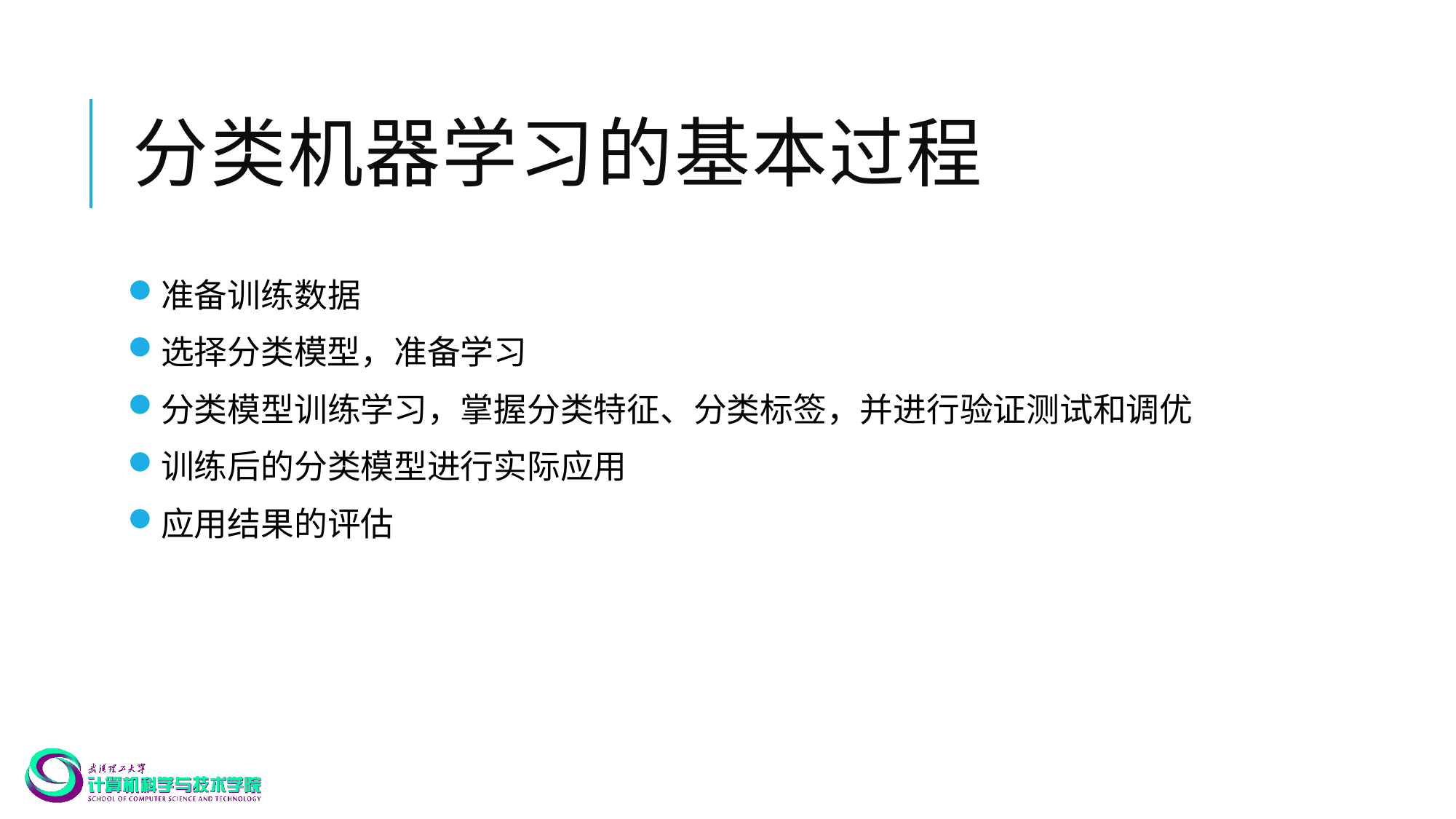

# 分类机器学习的基本过程
准备训练数据
选择分类模型，准备学习
分类模型训练学习，掌握分类特征、分类标签，并进行验证测试和调优
训练后的分类模型进行实际应用
应用结果的评估